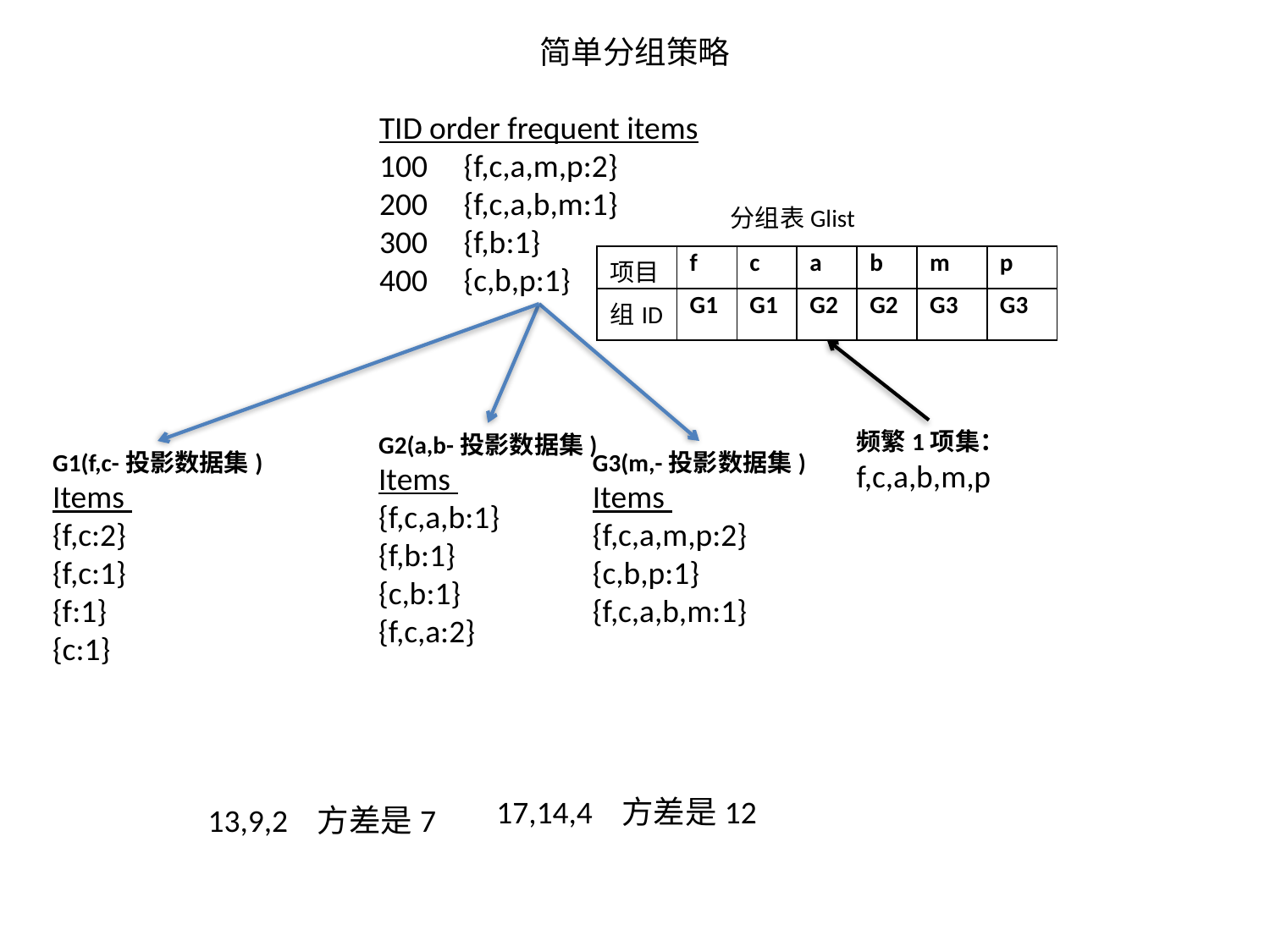

简单分组策略
TID order frequent items
100     {f,c,a,m,p:2}
200     {f,c,a,b,m:1}
300     {f,b:1}
400     {c,b,p:1}
分组表Glist
| 项目 | f | c | a | b | m | p |
| --- | --- | --- | --- | --- | --- | --- |
| 组ID | G1 | G1 | G2 | G2 | G3 | G3 |
频繁1项集：
f,c,a,b,m,p
G2(a,b-投影数据集)
Items
{f,c,a,b:1}
{f,b:1}
{c,b:1}
{f,c,a:2}
G1(f,c-投影数据集)
Items
{f,c:2}
{f,c:1}
{f:1}
{c:1}
G3(m,-投影数据集)
Items
{f,c,a,m,p:2}
{c,b,p:1}
{f,c,a,b,m:1}
17,14,4   方差是12
13,9,2   方差是7